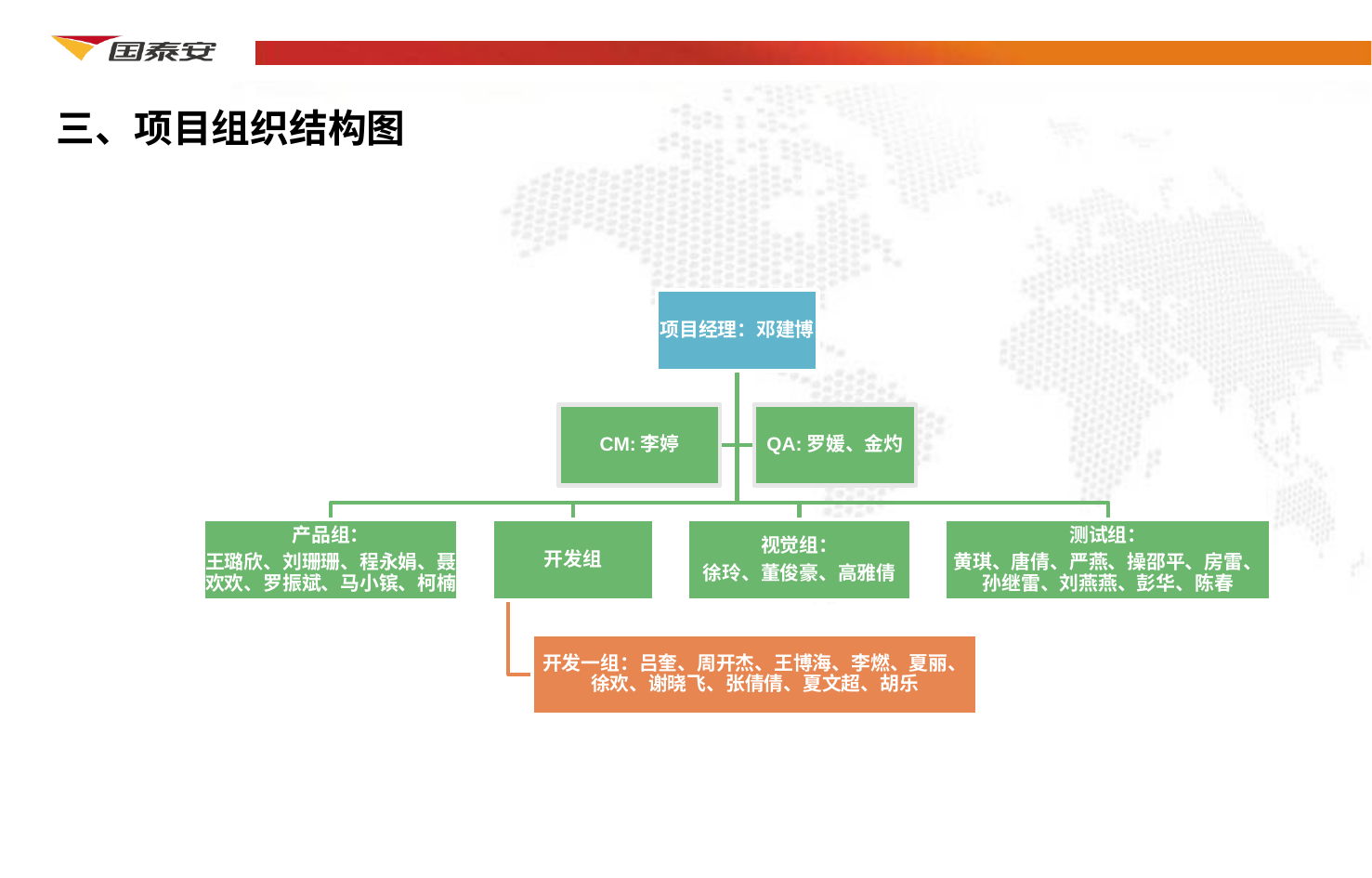

三、项目组织结构图
项目经理：邓建博
产品组：
王璐欣、刘珊珊、程永娟、聂欢欢、罗振斌、马小镔、柯楠
开发组
开发一组：吕奎、周开杰、王博海、李燃、夏丽、徐欢、谢晓飞、张倩倩、夏文超、胡乐
视觉组：
徐玲、董俊豪、高雅倩
测试组：
黄琪、唐倩、严燕、操邵平、房雷、孙继雷、刘燕燕、彭华、陈春
CM:李婷
QA:罗媛、金灼